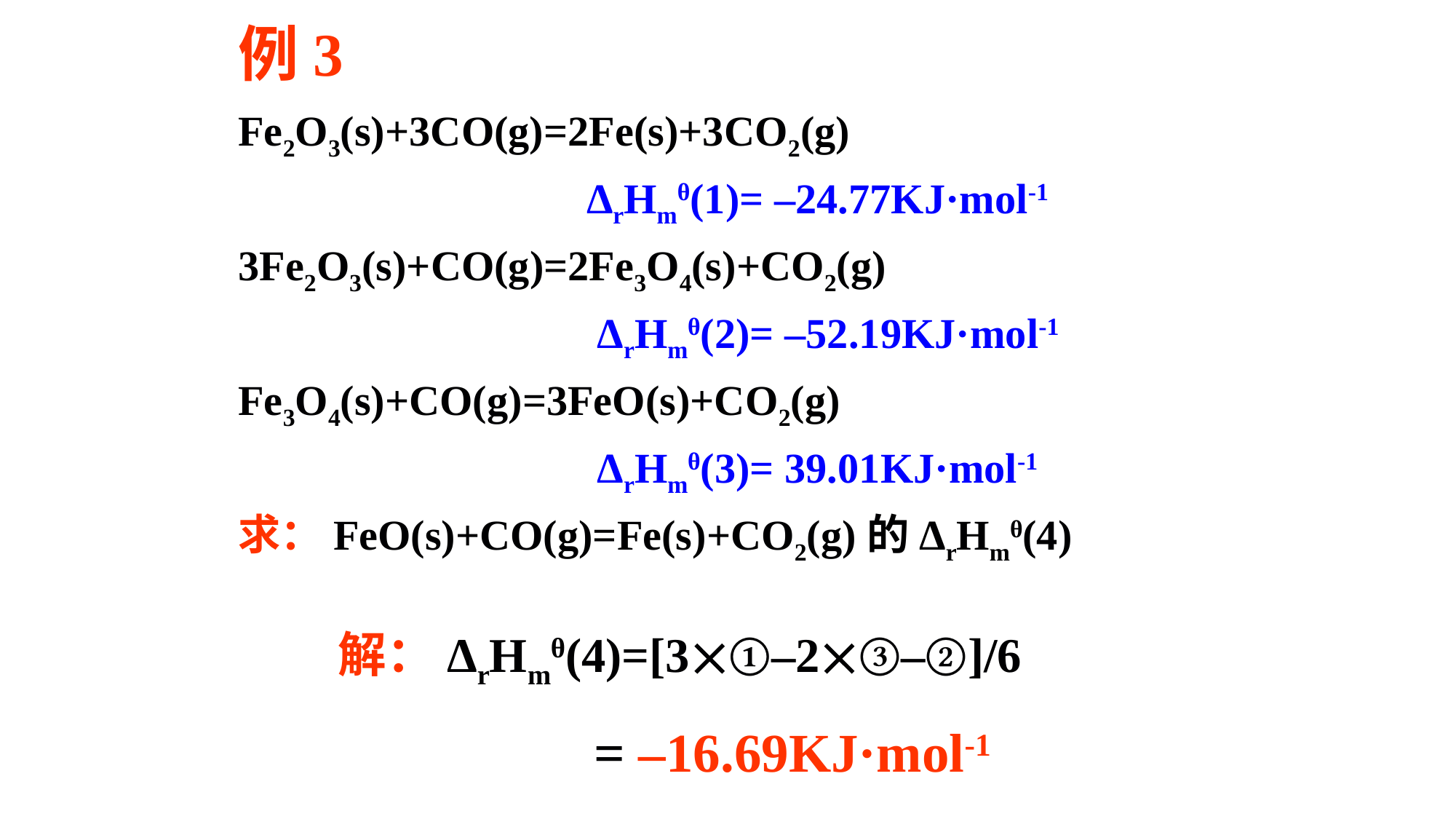

例3
Fe2O3(s)+3CO(g)=2Fe(s)+3CO2(g)
                                 ΔrHmθ(1)= –24.77KJ·mol-1
3Fe2O3(s)+CO(g)=2Fe3O4(s)+CO2(g)
                                  ΔrHmθ(2)= –52.19KJ·mol-1
Fe3O4(s)+CO(g)=3FeO(s)+CO2(g)
                                  ΔrHmθ(3)= 39.01KJ·mol-1
求：FeO(s)+CO(g)=Fe(s)+CO2(g)的ΔrHmθ(4)
解：ΔrHmθ(4)=[3×①–2×③–②]/6
                     = –16.69KJ·mol-1
10